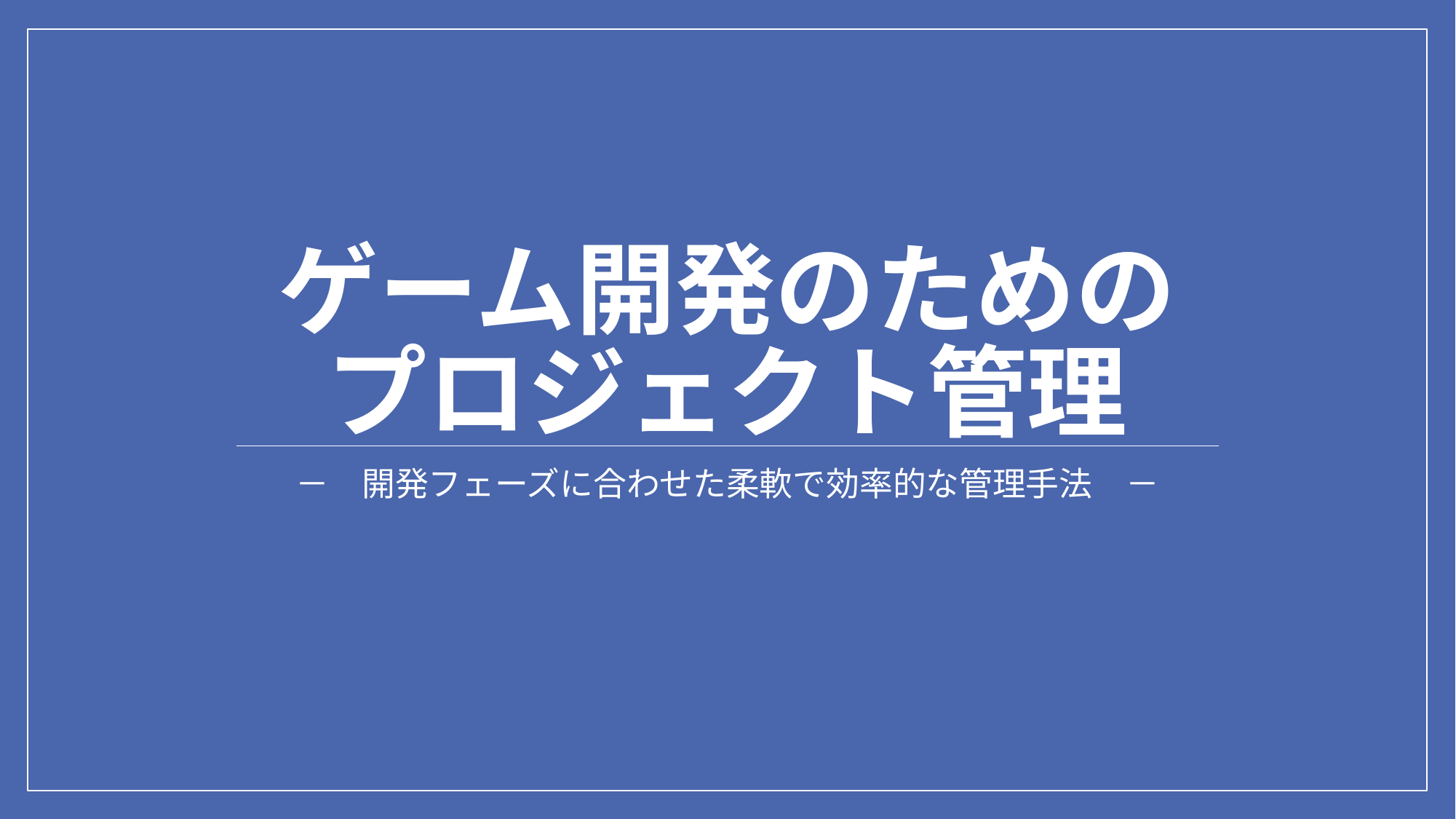

# ゲーム開発のための プロジェクト管理
－　開発フェーズに合わせた柔軟で効率的な管理手法　－